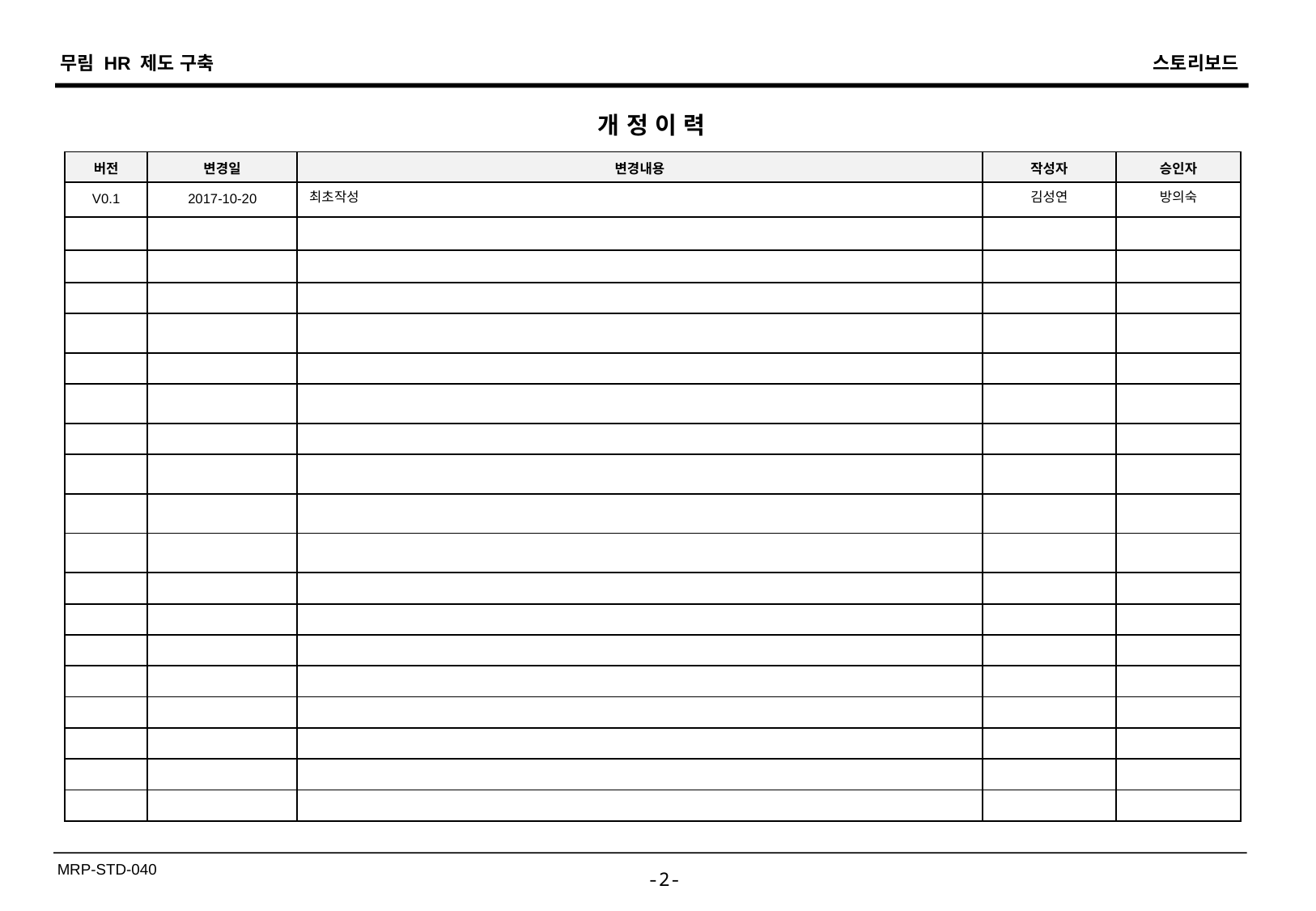

개 정 이 력
| 버전 | 변경일 | 변경내용 | 작성자 | 승인자 |
| --- | --- | --- | --- | --- |
| V0.1 | 2017-10-20 | 최초작성 | 김성연 | 방의숙 |
|  |  |  |  |  |
|  |  |  |  |  |
|  |  |  |  |  |
|  |  |  |  |  |
|  |  |  |  |  |
|  |  |  |  |  |
|  |  |  |  |  |
|  |  |  |  |  |
|  |  |  |  |  |
|  |  |  |  |  |
|  |  |  |  |  |
|  |  |  |  |  |
|  |  |  |  |  |
|  |  |  |  |  |
|  |  |  |  |  |
|  |  |  |  |  |
|  |  |  |  |  |
|  |  |  |  |  |